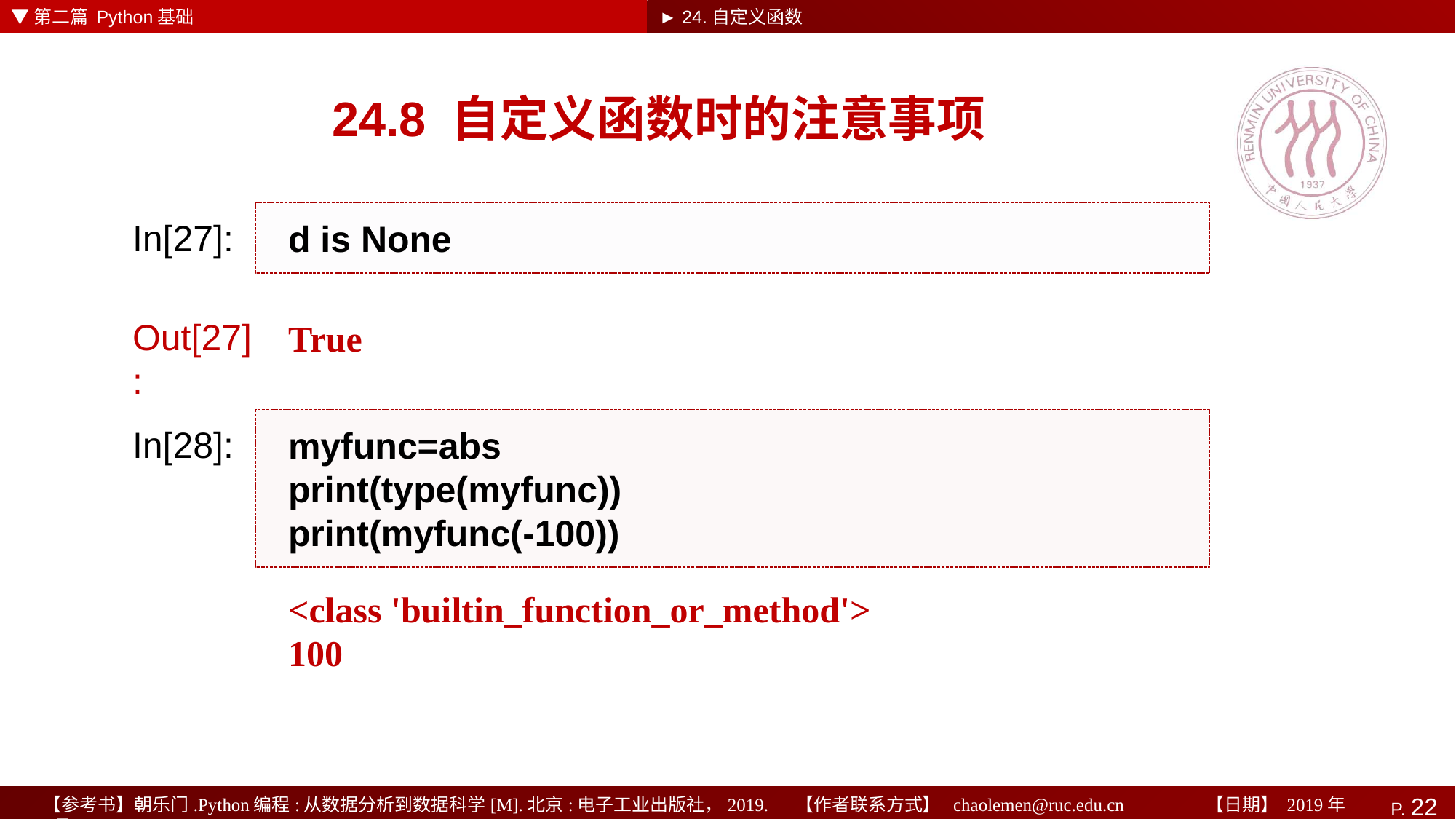

▼第二篇 Python基础
► 24.自定义函数
# 24.8 自定义函数时的注意事项
d is None
In[27]:
True
Out[27]:
myfunc=abs
print(type(myfunc))
print(myfunc(-100))
In[28]:
<class 'builtin_function_or_method'>
100